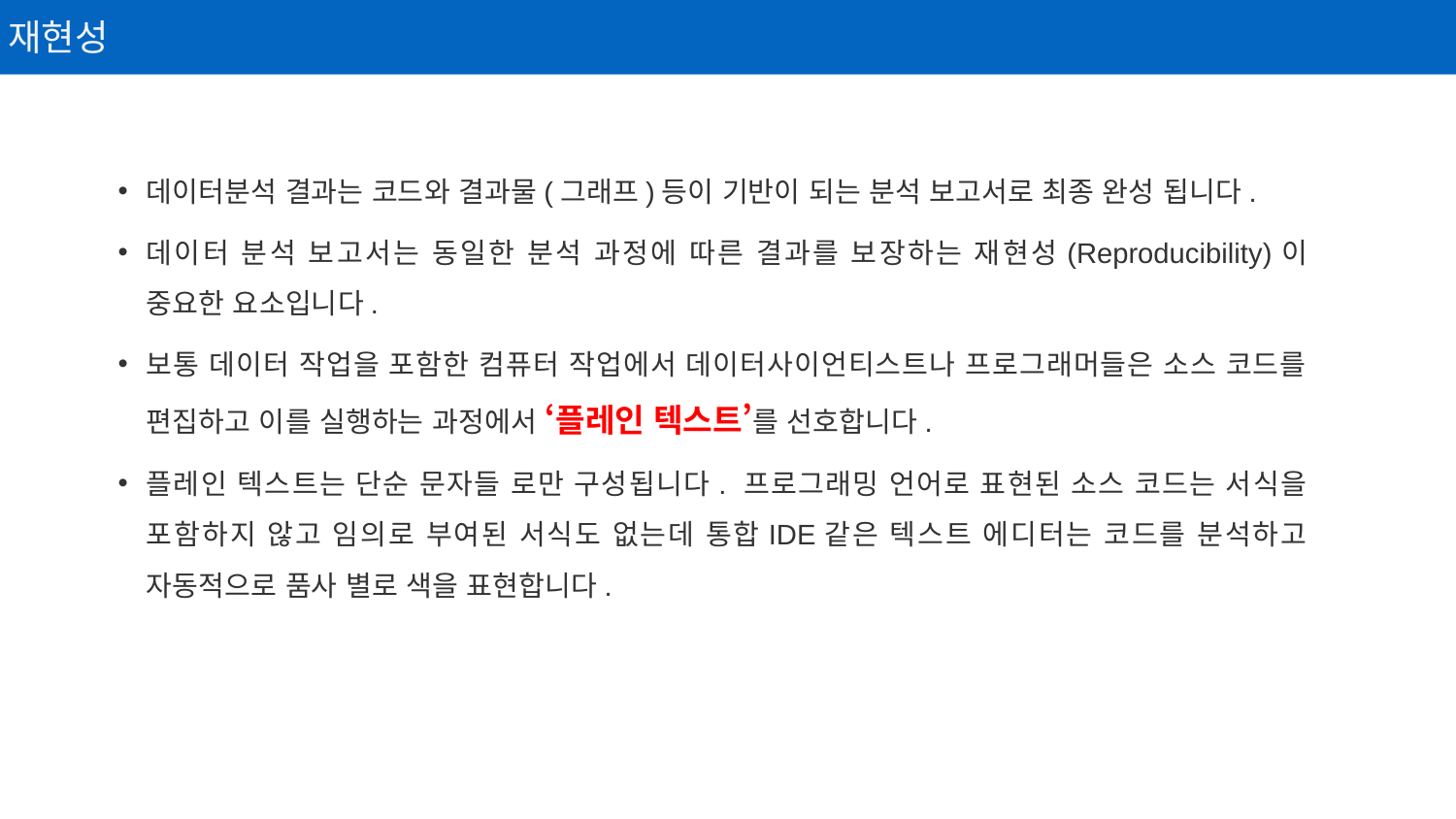

재현성

데이터분석 결과는 코드와 결과물(그래프)등이 기반이 되는 분석 보고서로 최종 완성 됩니다.
데이터 분석 보고서는 동일한 분석 과정에 따른 결과를 보장하는 재현성(Reproducibility)이 중요한 요소입니다.
보통 데이터 작업을 포함한 컴퓨터 작업에서 데이터사이언티스트나 프로그래머들은 소스 코드를 편집하고 이를 실행하는 과정에서 ‘플레인 텍스트’를 선호합니다.
플레인 텍스트는 단순 문자들 로만 구성됩니다. 프로그래밍 언어로 표현된 소스 코드는 서식을 포함하지 않고 임의로 부여된 서식도 없는데 통합IDE같은 텍스트 에디터는 코드를 분석하고 자동적으로 품사 별로 색을 표현합니다.